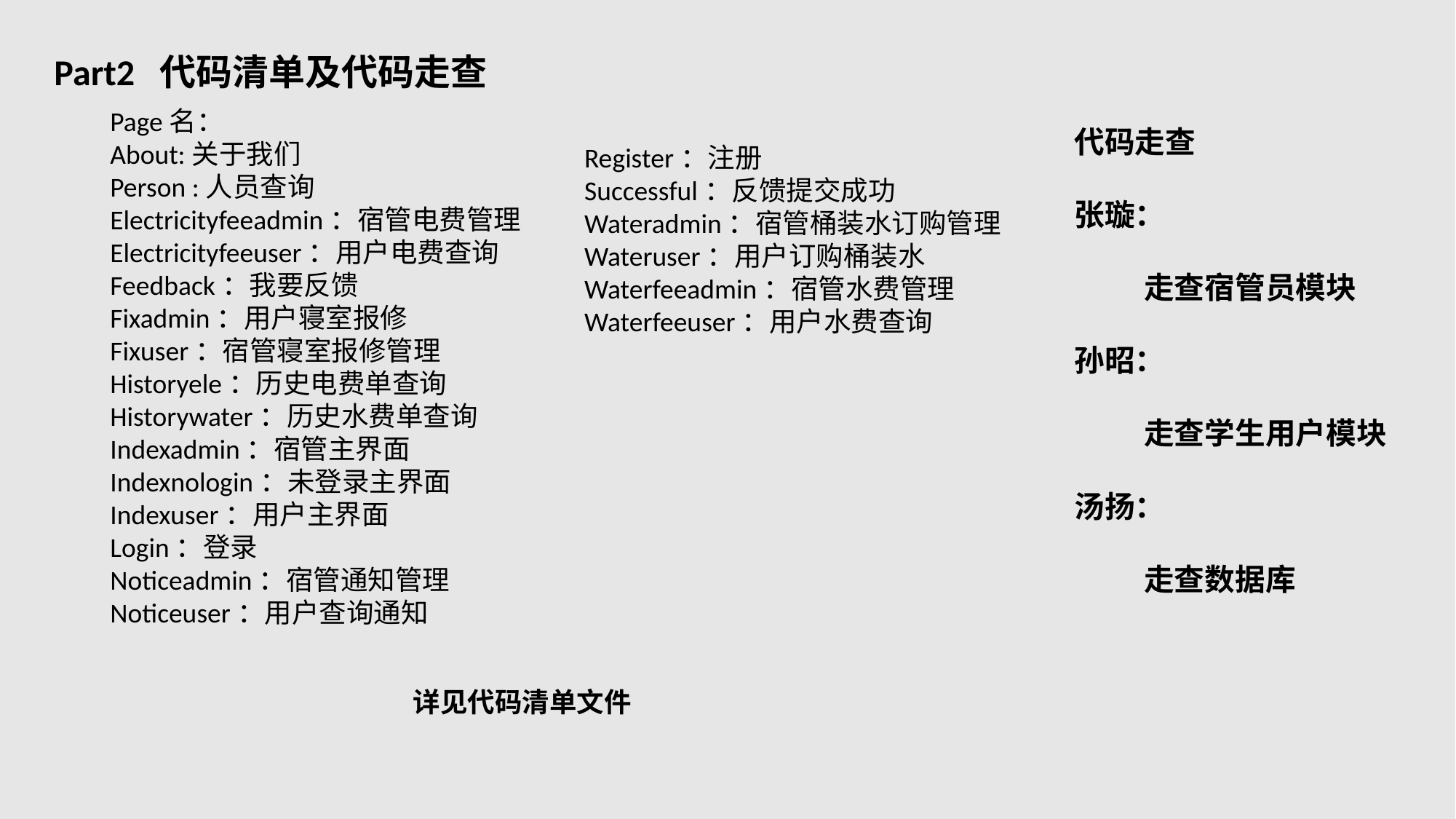

Part2  代码清单及代码走查
Page名：
About:关于我们
Person :人员查询
Electricityfeeadmin：宿管电费管理
Electricityfeeuser：用户电费查询
Feedback：我要反馈
Fixadmin：用户寝室报修
Fixuser：宿管寝室报修管理
Historyele：历史电费单查询
Historywater：历史水费单查询
Indexadmin：宿管主界面
Indexnologin：未登录主界面
Indexuser：用户主界面
Login：登录
Noticeadmin：宿管通知管理
Noticeuser：用户查询通知
代码走查

张璇：

         走查宿管员模块

孙昭：

         走查学生用户模块

汤扬：

         走查数据库
Register：注册
Successful：反馈提交成功
Wateradmin：宿管桶装水订购管理
Wateruser：用户订购桶装水
Waterfeeadmin：宿管水费管理
Waterfeeuser：用户水费查询
详见代码清单文件